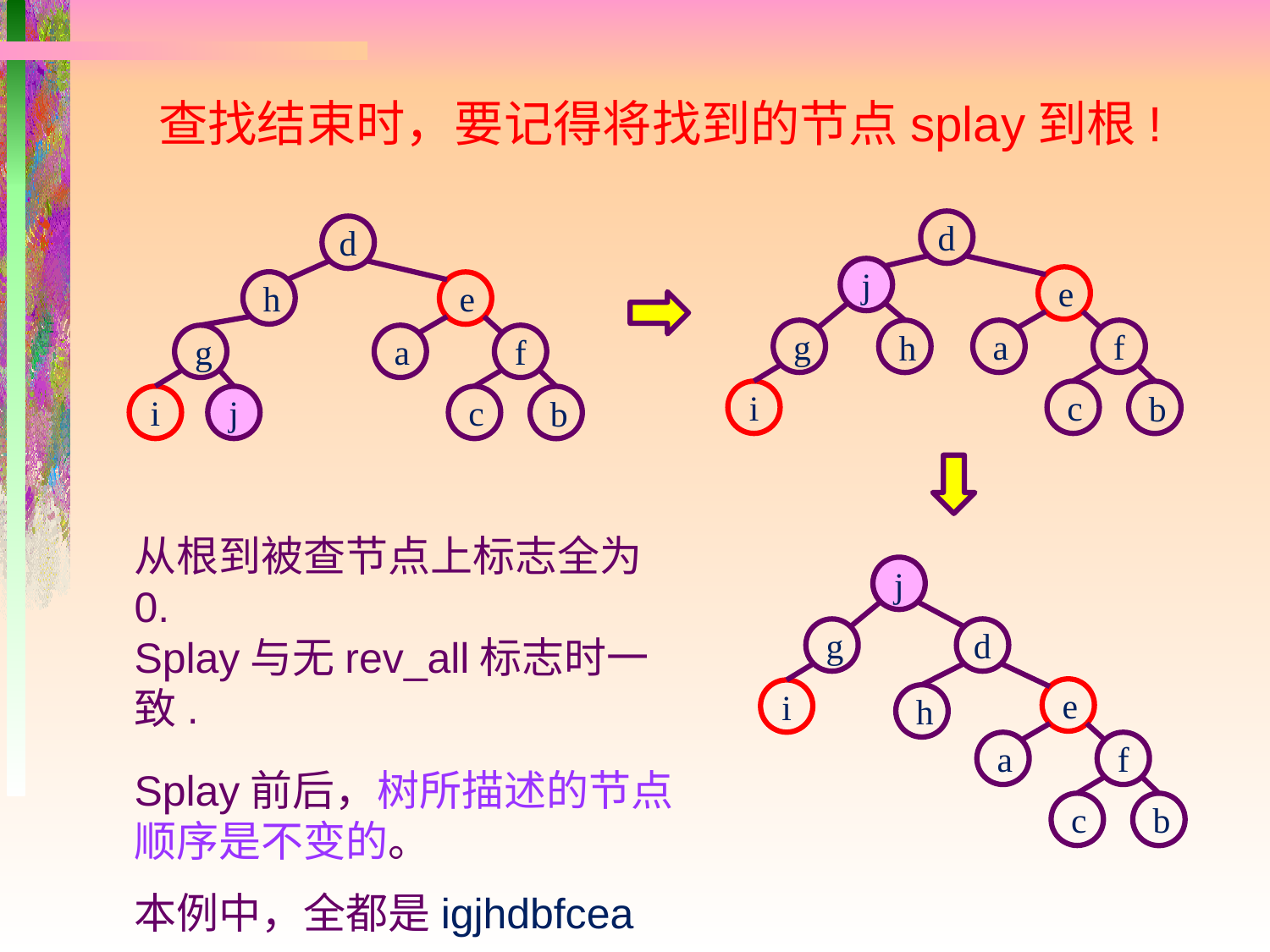

查找结束时，要记得将找到的节点splay到根!
d
j
e
g
a
f
h
i
c
b
d
h
e
g
a
f
i
j
c
b

从根到被查节点上标志全为0.
Splay与无rev_all标志时一致.
Splay前后，树所描述的节点顺序是不变的。
本例中，全都是igjhdbfcea
j
g
d
e
i
h
a
f
c
b